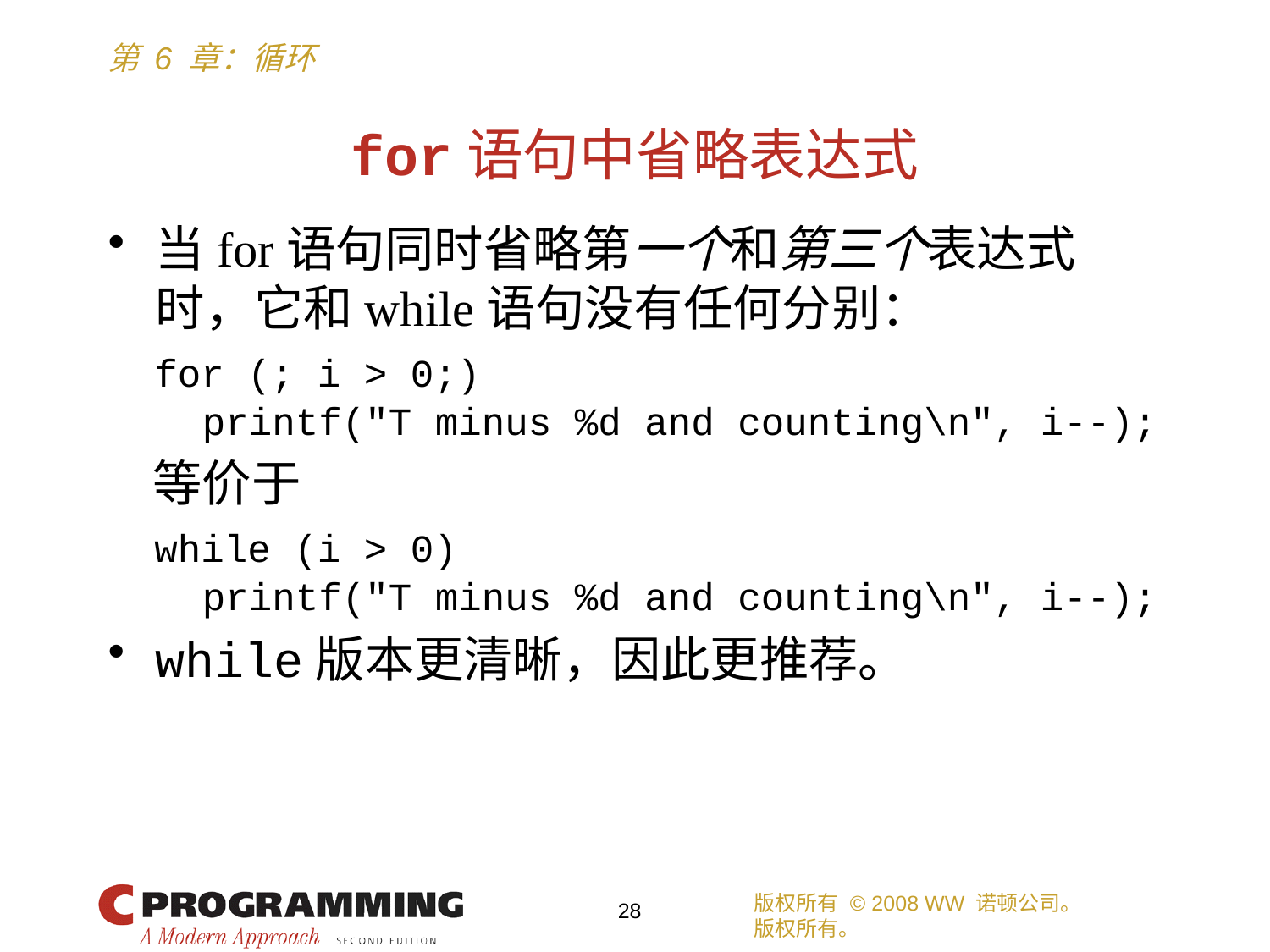

# for语句中省略表达式
当for语句同时省略第一个和第三个表达式时，它和while语句没有任何分别：
  for (; i > 0;)
	  printf("T minus %d and counting\n", i--);
   等价于
  while (i > 0)
	  printf("T minus %d and counting\n", i--);
while版本更清晰，因此更推荐。

版权所有 © 2008 WW 诺顿公司。
版权所有。
28